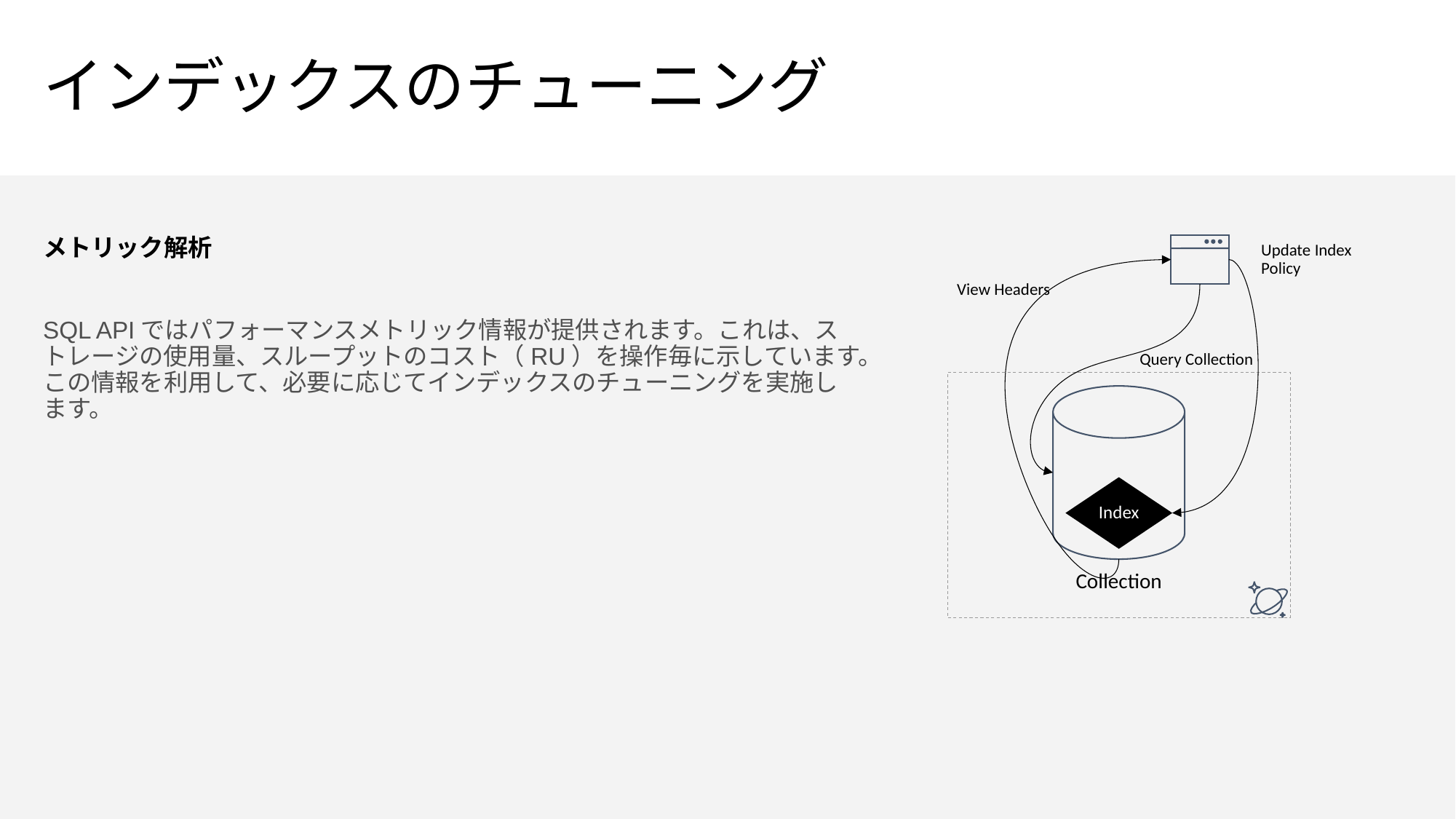

# インデックスのチューニング
メトリック解析

SQL APIではパフォーマンスメトリック情報が提供されます。これは、ストレージの使用量、スループットのコスト（RU）を操作毎に示しています。この情報を利用して、必要に応じてインデックスのチューニングを実施します。
Update Index
Policy

View Headers
Query Collection

Index
Collection